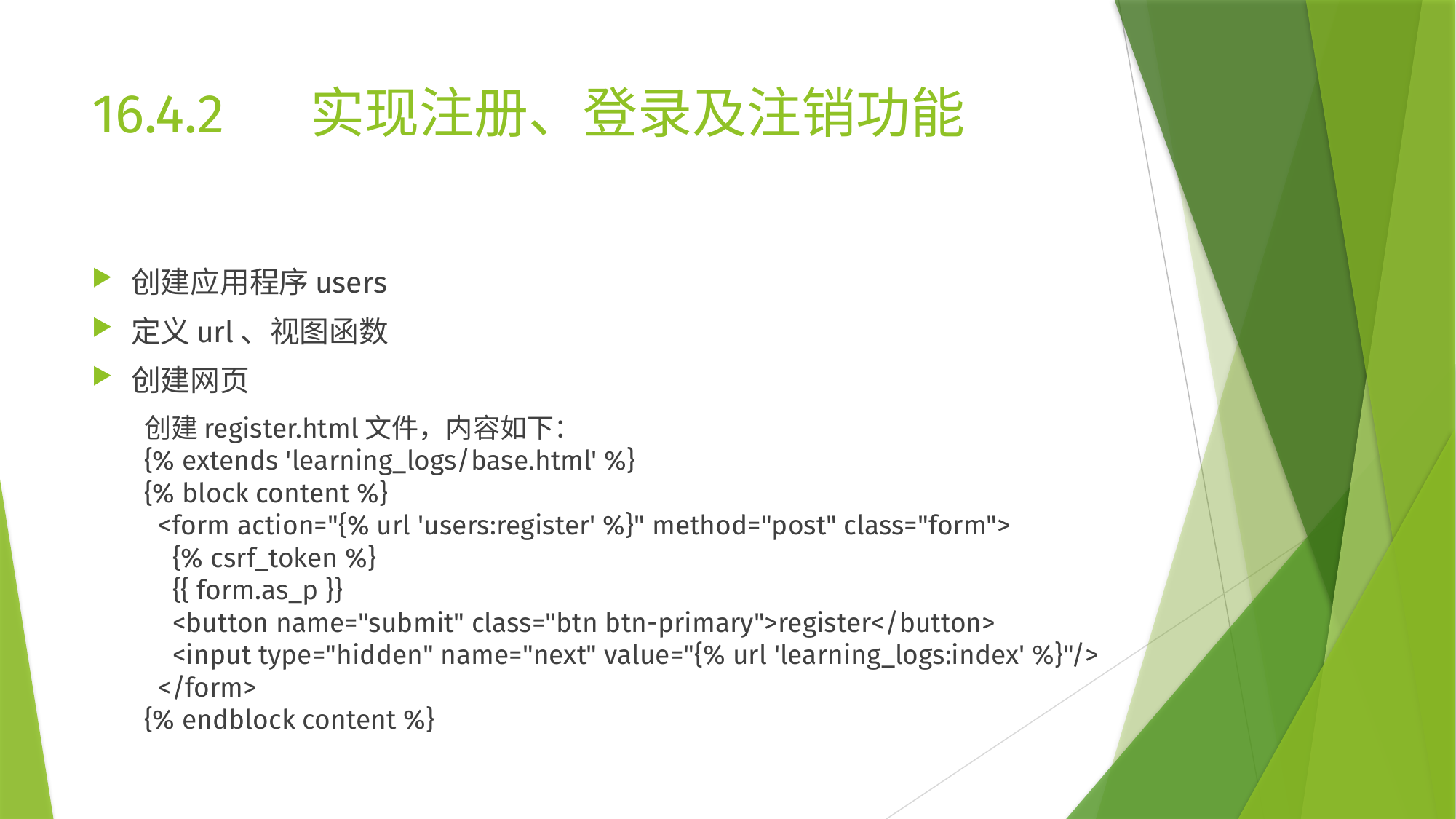

# 16.4.2	实现注册、登录及注销功能
创建应用程序users
定义url、视图函数
创建网页
创建register.html文件，内容如下：
{% extends 'learning_logs/base.html' %}
{% block content %}
  <form action="{% url 'users:register' %}" method="post" class="form">
    {% csrf_token %}
    {{ form.as_p }}
    <button name="submit" class="btn btn-primary">register</button>
    <input type="hidden" name="next" value="{% url 'learning_logs:index' %}"/>
  </form>
{% endblock content %}